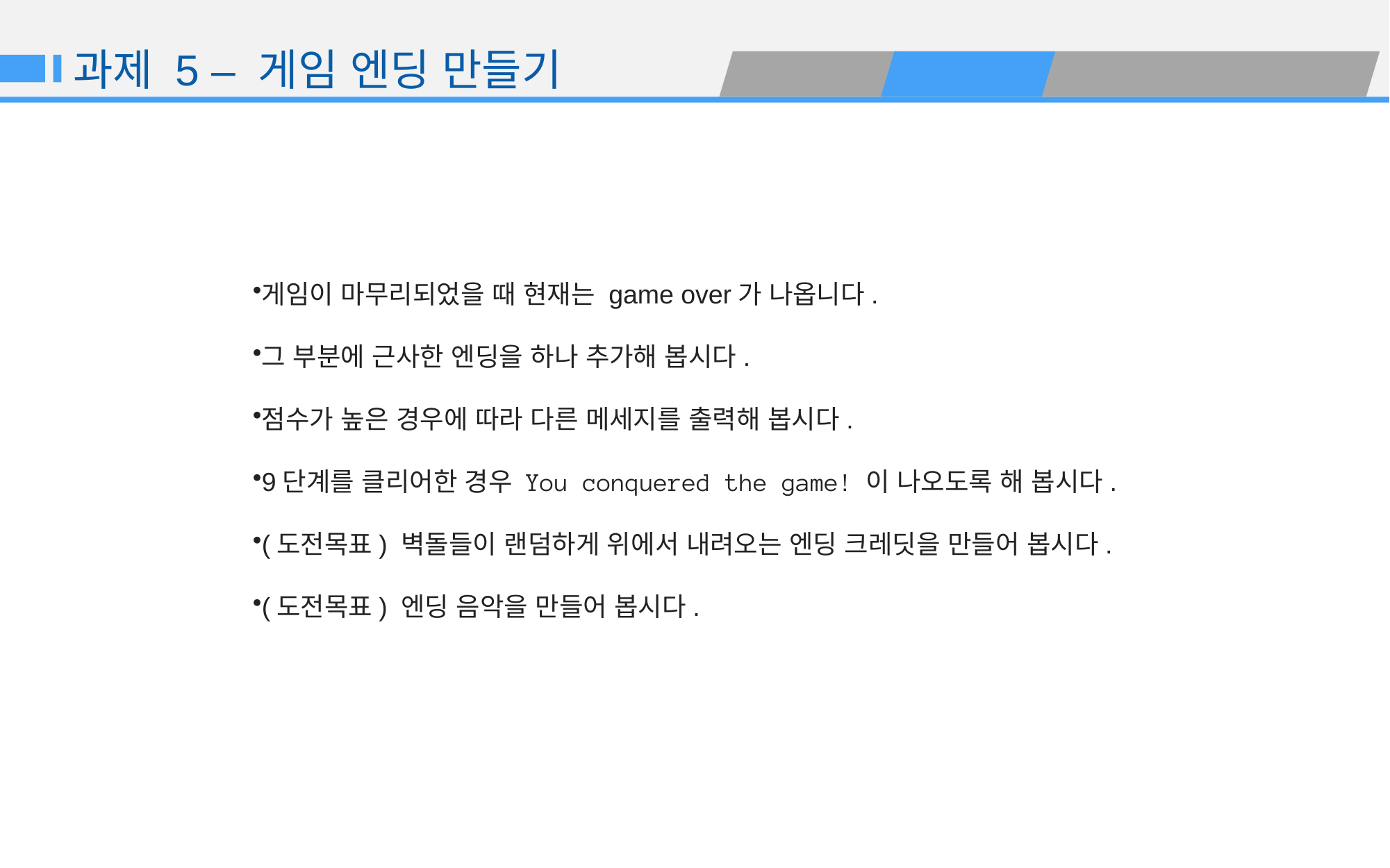

과제 5 – 게임 엔딩 만들기

게임이 마무리되었을 때 현재는 game over가 나옵니다.

그 부분에 근사한 엔딩을 하나 추가해 봅시다.

점수가 높은 경우에 따라 다른 메세지를 출력해 봅시다.

9단계를 클리어한 경우 You conquered the game! 이 나오도록 해 봅시다.

(도전목표) 벽돌들이 랜덤하게 위에서 내려오는 엔딩 크레딧을 만들어 봅시다.

(도전목표) 엔딩 음악을 만들어 봅시다.